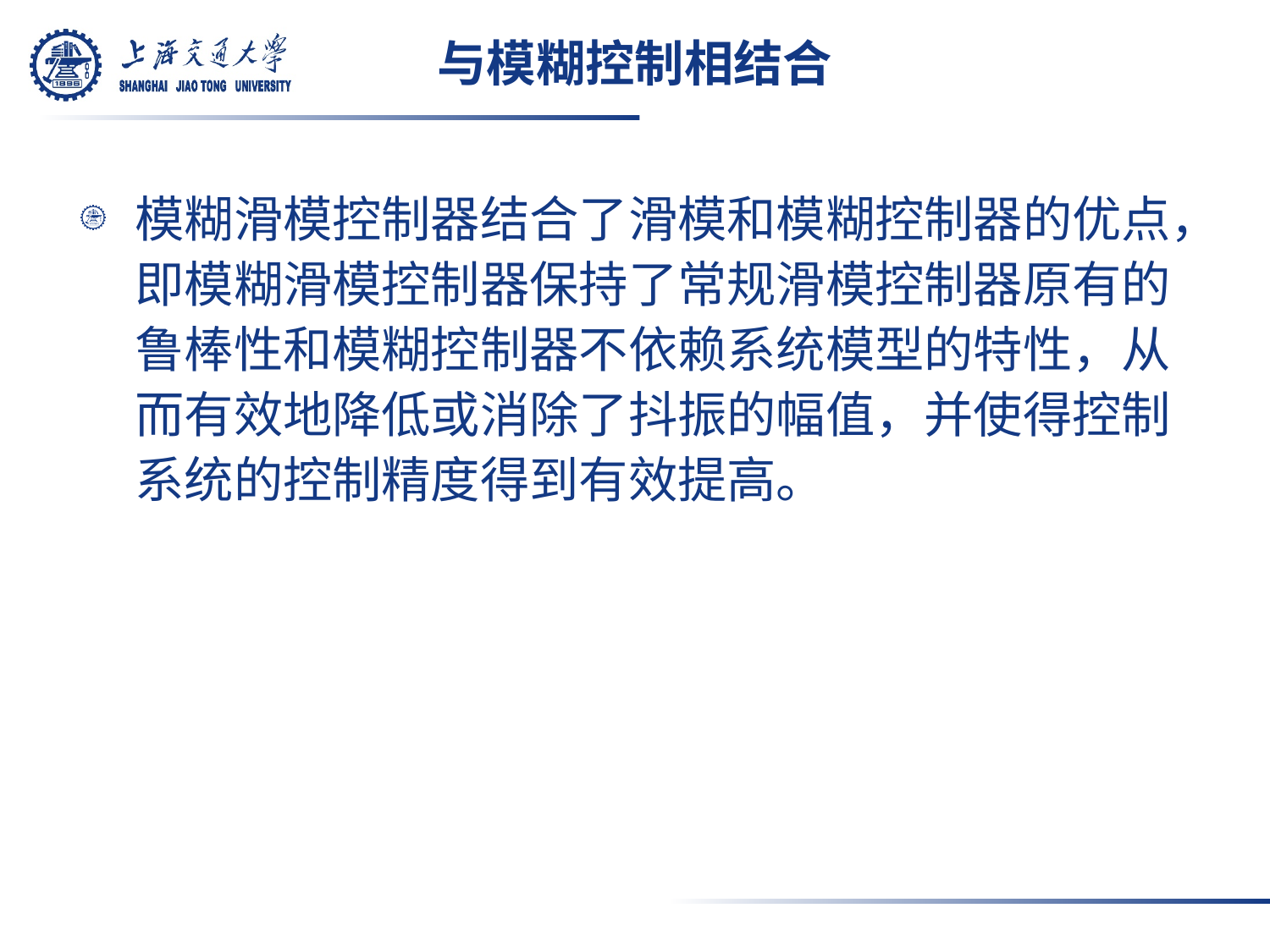

# 与模糊控制相结合
模糊滑模控制器结合了滑模和模糊控制器的优点，即模糊滑模控制器保持了常规滑模控制器原有的鲁棒性和模糊控制器不依赖系统模型的特性，从而有效地降低或消除了抖振的幅值，并使得控制系统的控制精度得到有效提高。